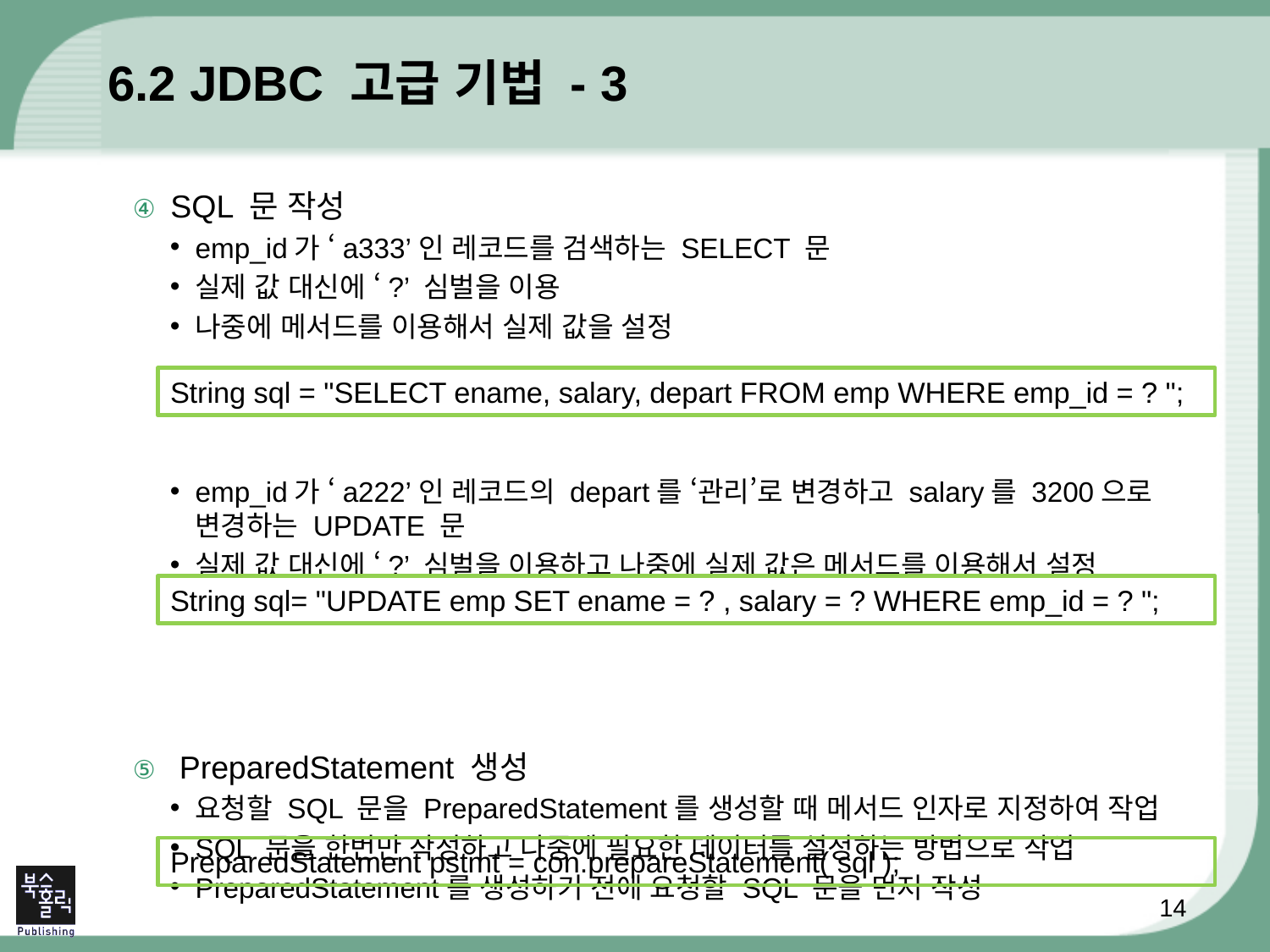

# 6.2 JDBC 고급 기법 - 3
SQL 문 작성
emp_id가 ‘a333’인 레코드를 검색하는 SELECT 문
실제 값 대신에 ‘?’ 심벌을 이용
나중에 메서드를 이용해서 실제 값을 설정

emp_id가 ‘a222’인 레코드의 depart를 ‘관리’로 변경하고 salary를 3200으로 변경하는 UPDATE 문
실제 값 대신에 ‘?’ 심벌을 이용하고 나중에 실제 값은 메서드를 이용해서 설정

 PreparedStatement 생성
요청할 SQL 문을 PreparedStatement를 생성할 때 메서드 인자로 지정하여 작업
SQL 문을 한번만 작성하고 나중에 필요한 데이터를 설정하는 방법으로 작업
PreparedStatement를 생성하기 전에 요청할 SQL 문을 먼저 작성
String sql = "SELECT ename, salary, depart FROM emp WHERE emp_id = ? ";
String sql= "UPDATE emp SET ename = ? , salary = ? WHERE emp_id = ? ";
PreparedStatement pstmt = con.prepareStatement( sql );
14